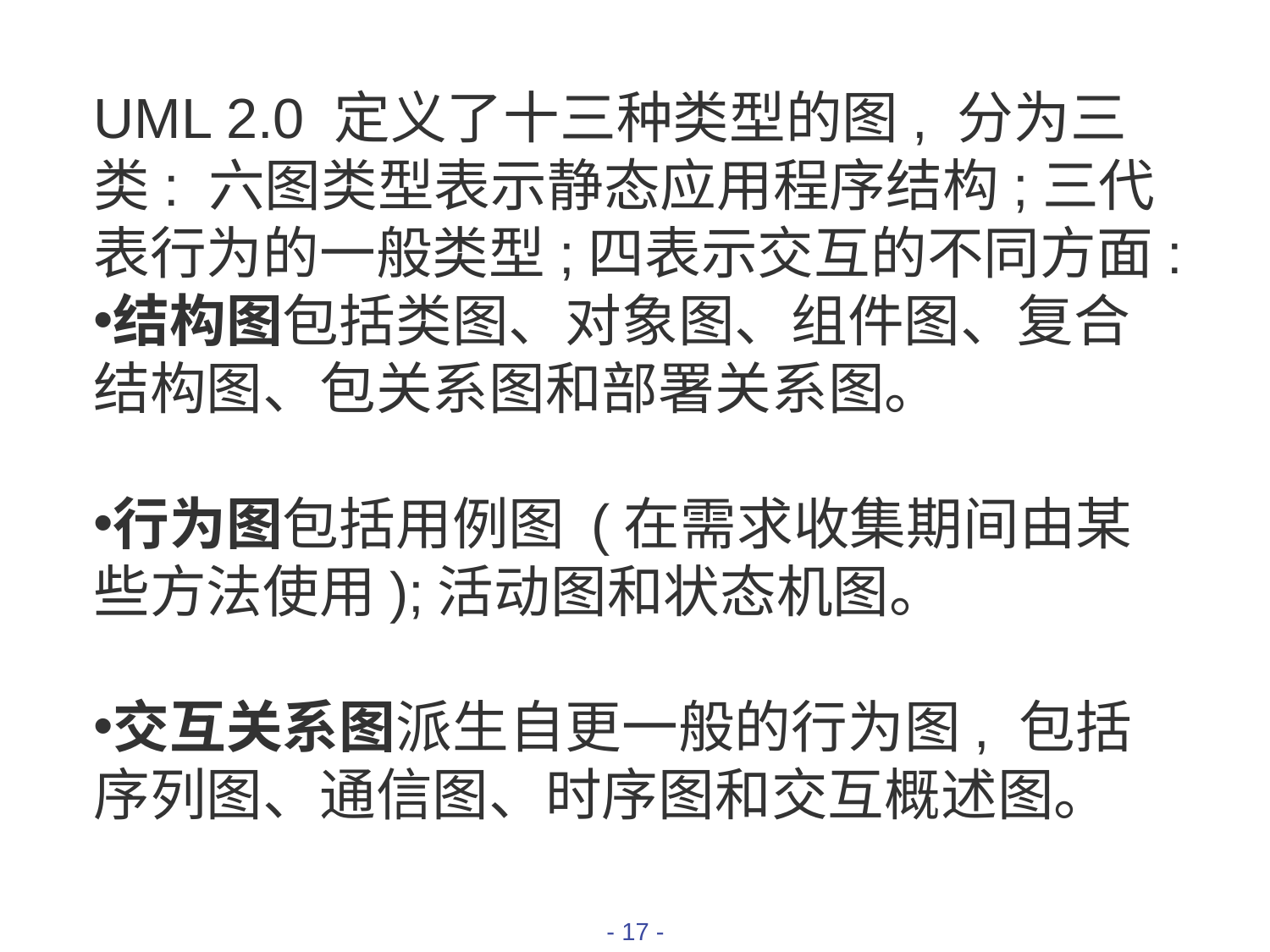

UML 2.0 定义了十三种类型的图, 分为三类: 六图类型表示静态应用程序结构;三代表行为的一般类型;四表示交互的不同方面:
结构图包括类图、对象图、组件图、复合结构图、包关系图和部署关系图。

行为图包括用例图 (在需求收集期间由某些方法使用);活动图和状态机图。

交互关系图派生自更一般的行为图, 包括序列图、通信图、时序图和交互概述图。